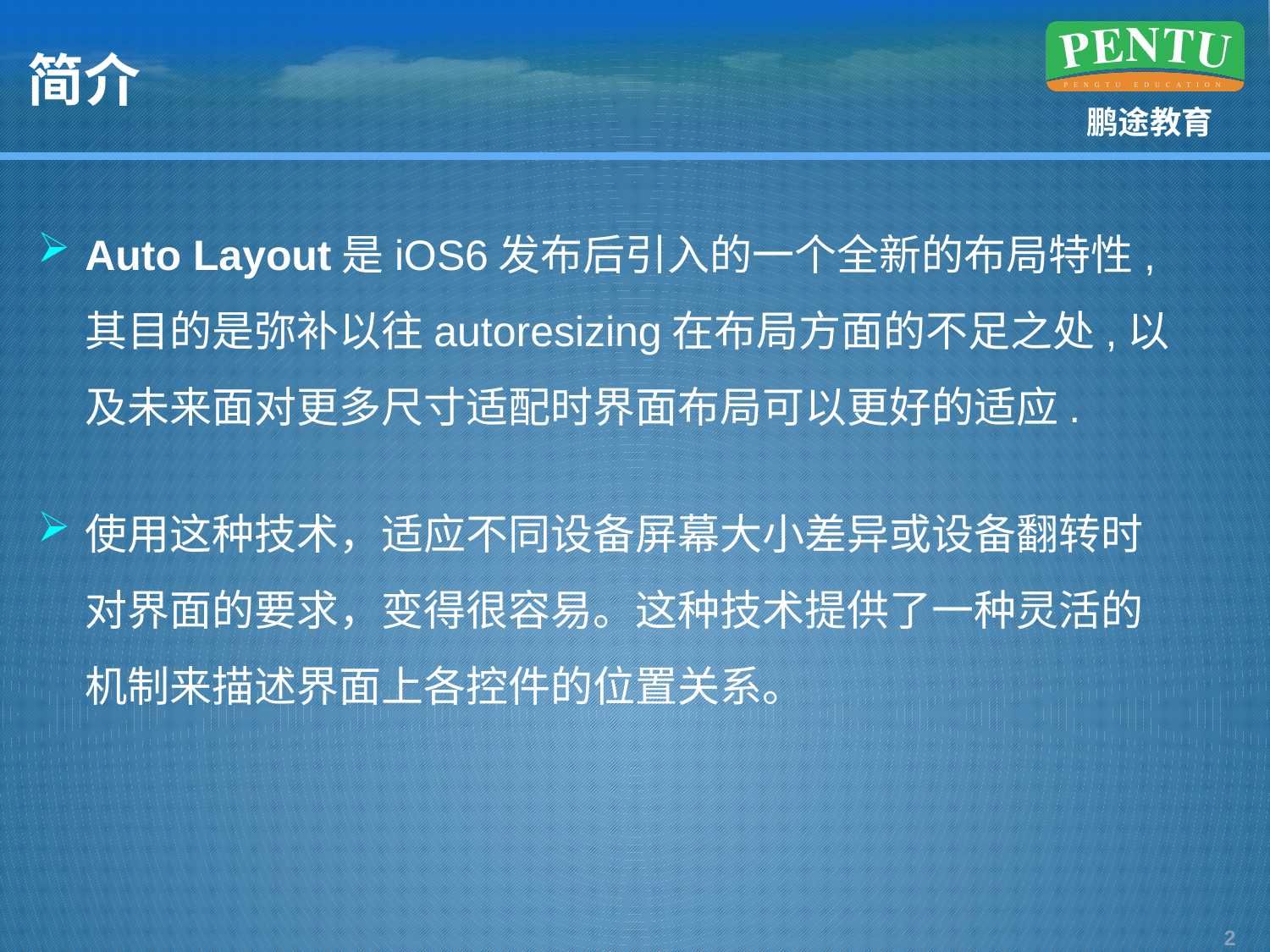

# 简介
Auto Layout是iOS6发布后引入的一个全新的布局特性,其目的是弥补以往autoresizing在布局方面的不足之处,以及未来面对更多尺寸适配时界面布局可以更好的适应.
使用这种技术，适应不同设备屏幕大小差异或设备翻转时对界面的要求，变得很容易。这种技术提供了一种灵活的机制来描述界面上各控件的位置关系。
2